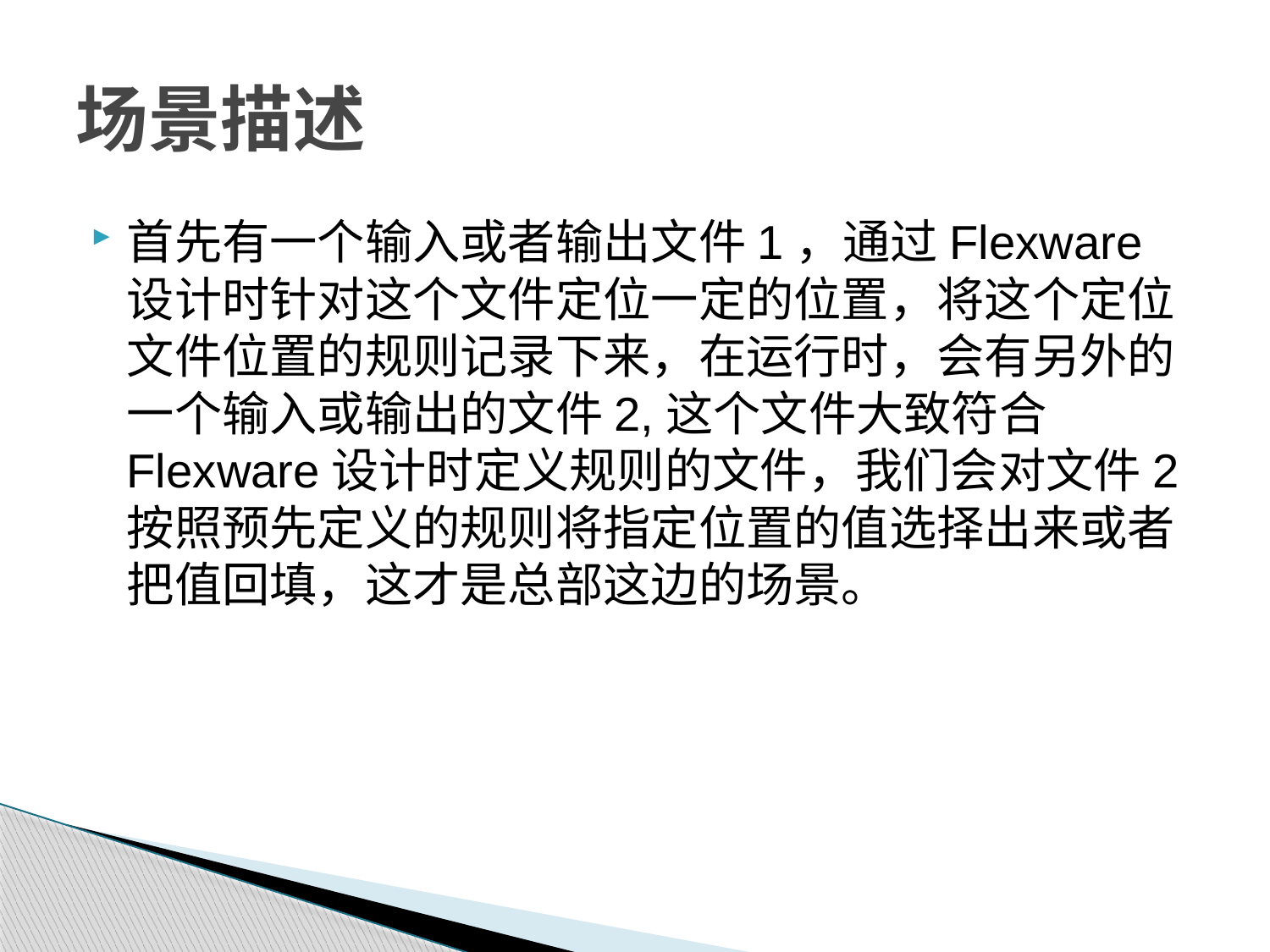

# 场景描述
首先有一个输入或者输出文件1，通过Flexware设计时针对这个文件定位一定的位置，将这个定位文件位置的规则记录下来，在运行时，会有另外的一个输入或输出的文件2,这个文件大致符合Flexware设计时定义规则的文件，我们会对文件2按照预先定义的规则将指定位置的值选择出来或者把值回填，这才是总部这边的场景。